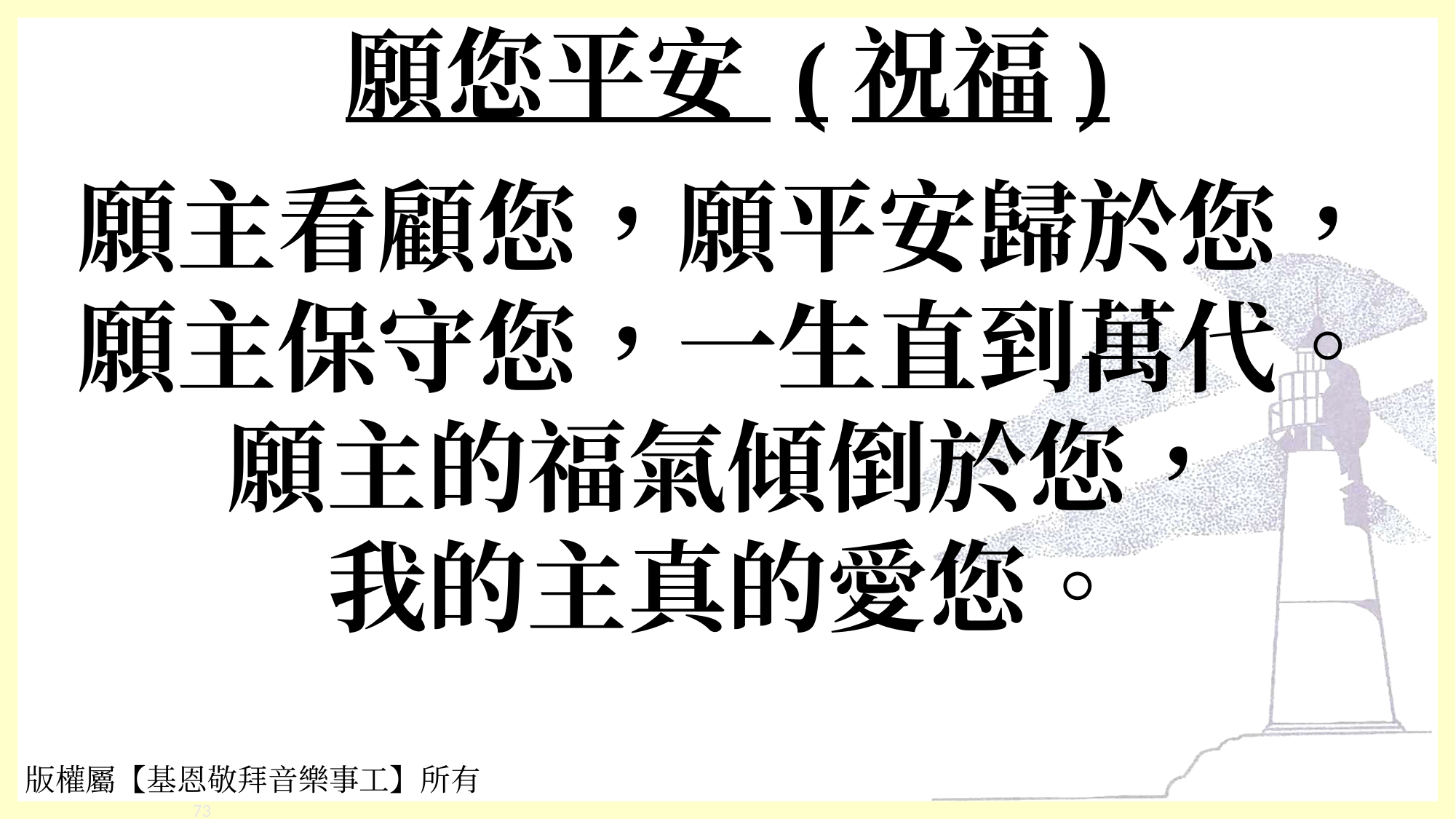

# 願您平安 (祝福)
願主看顧您，願平安歸於您，
願主保守您，一生直到萬代。
願主的福氣傾倒於您，
我的主真的愛您。
版權屬【基恩敬拜音樂事工】所有

73